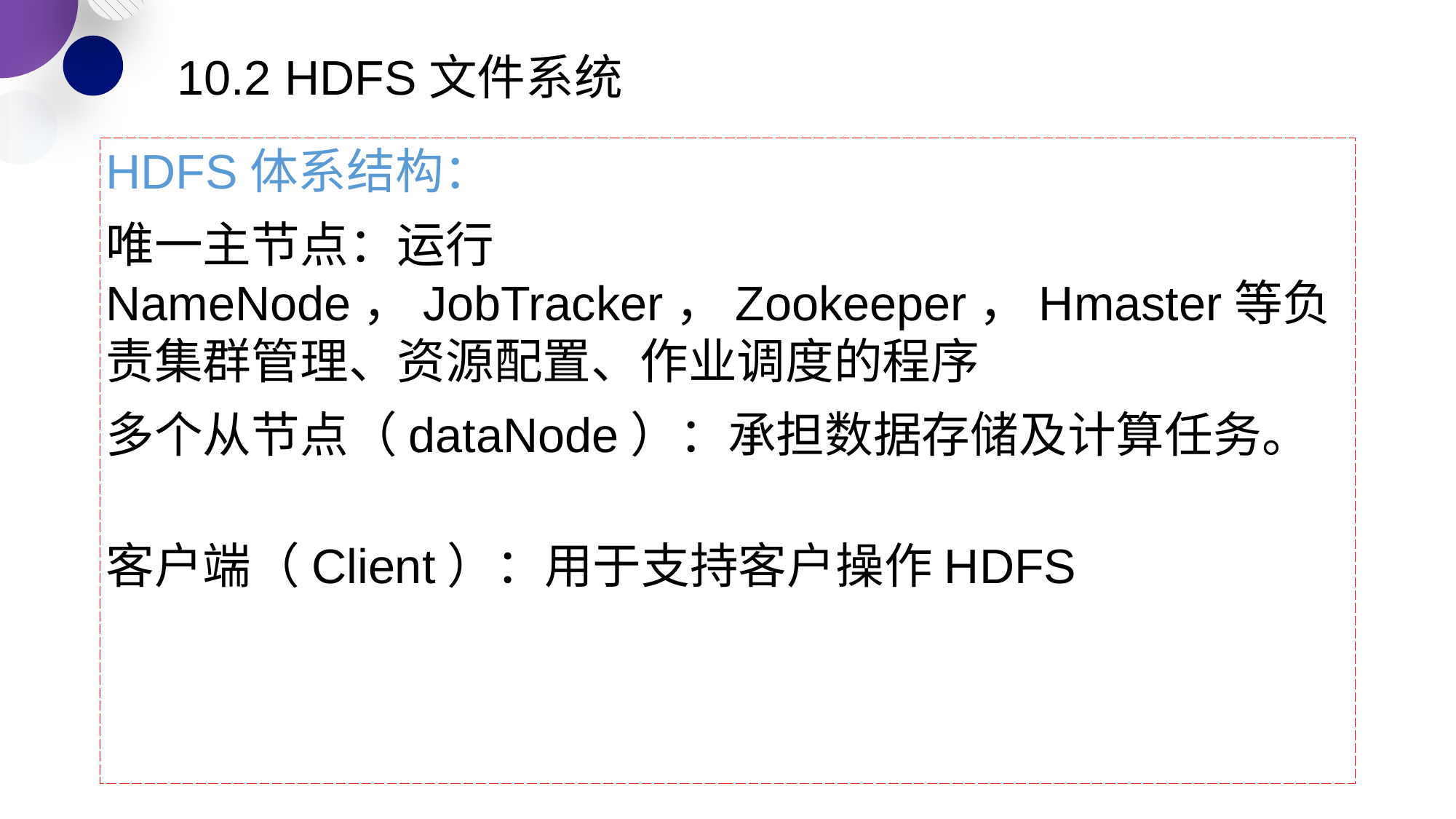

# 10.2 HDFS文件系统
HDFS体系结构：
唯一主节点：运行NameNode，JobTracker，Zookeeper，Hmaster等负责集群管理、资源配置、作业调度的程序
多个从节点（dataNode）：承担数据存储及计算任务。
客户端（Client）：用于支持客户操作HDFS

11